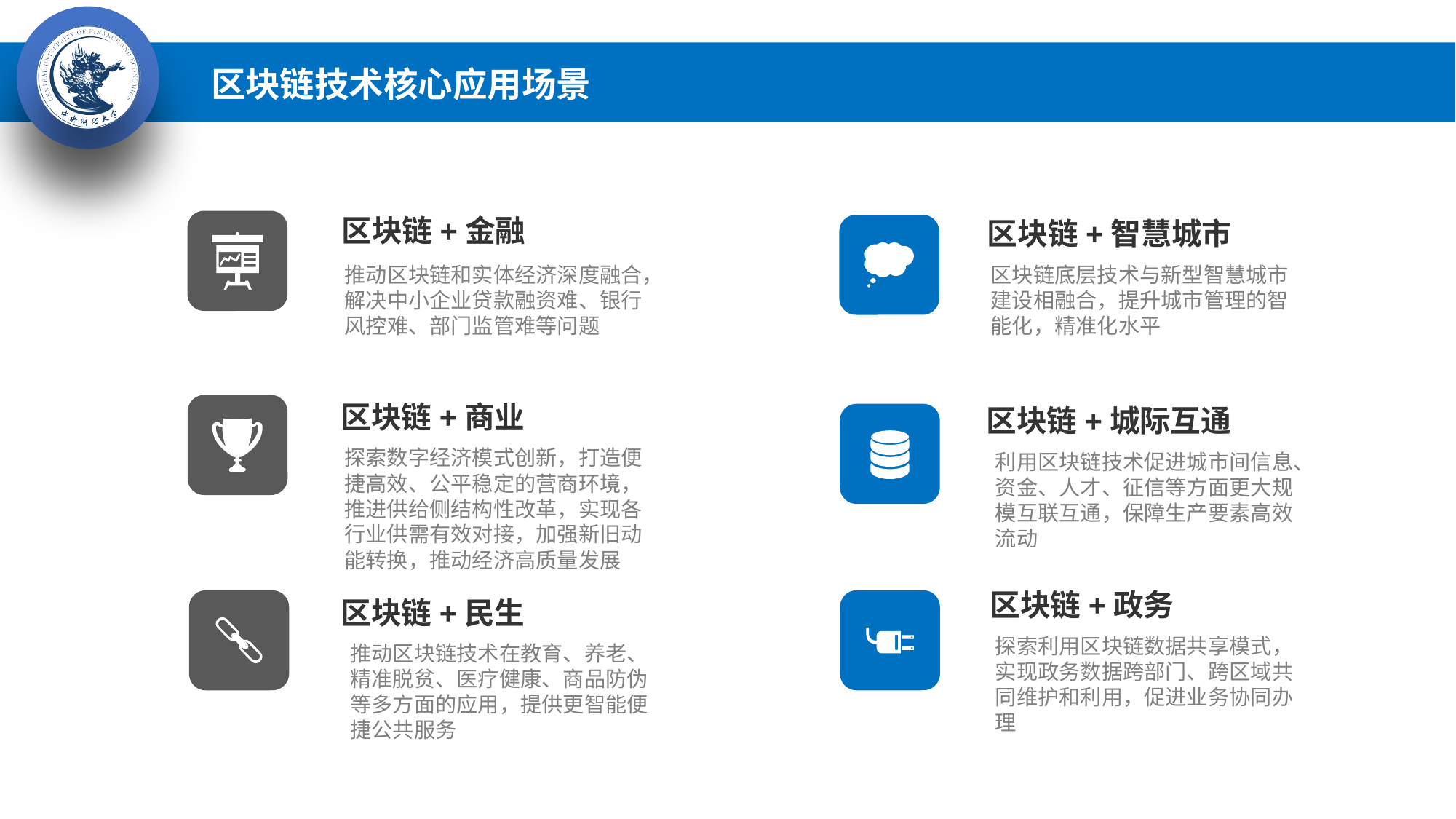

区块链技术核心应用场景
区块链+金融
区块链+智慧城市

推动区块链和实体经济深度融合，解决中小企业贷款融资难、银行风控难、部门监管难等问题
区块链底层技术与新型智慧城市建设相融合，提升城市管理的智能化，精准化水平
区块链+商业

区块链+城际互通

探索数字经济模式创新，打造便捷高效、公平稳定的营商环境，推进供给侧结构性改革，实现各行业供需有效对接，加强新旧动能转换，推动经济高质量发展
利用区块链技术促进城市间信息、资金、人才、征信等方面更大规模互联互通，保障生产要素高效流动
区块链+政务
区块链+民生

探索利用区块链数据共享模式，实现政务数据跨部门、跨区域共同维护和利用，促进业务协同办理
推动区块链技术在教育、养老、精准脱贫、医疗健康、商品防伪等多方面的应用，提供更智能便捷公共服务